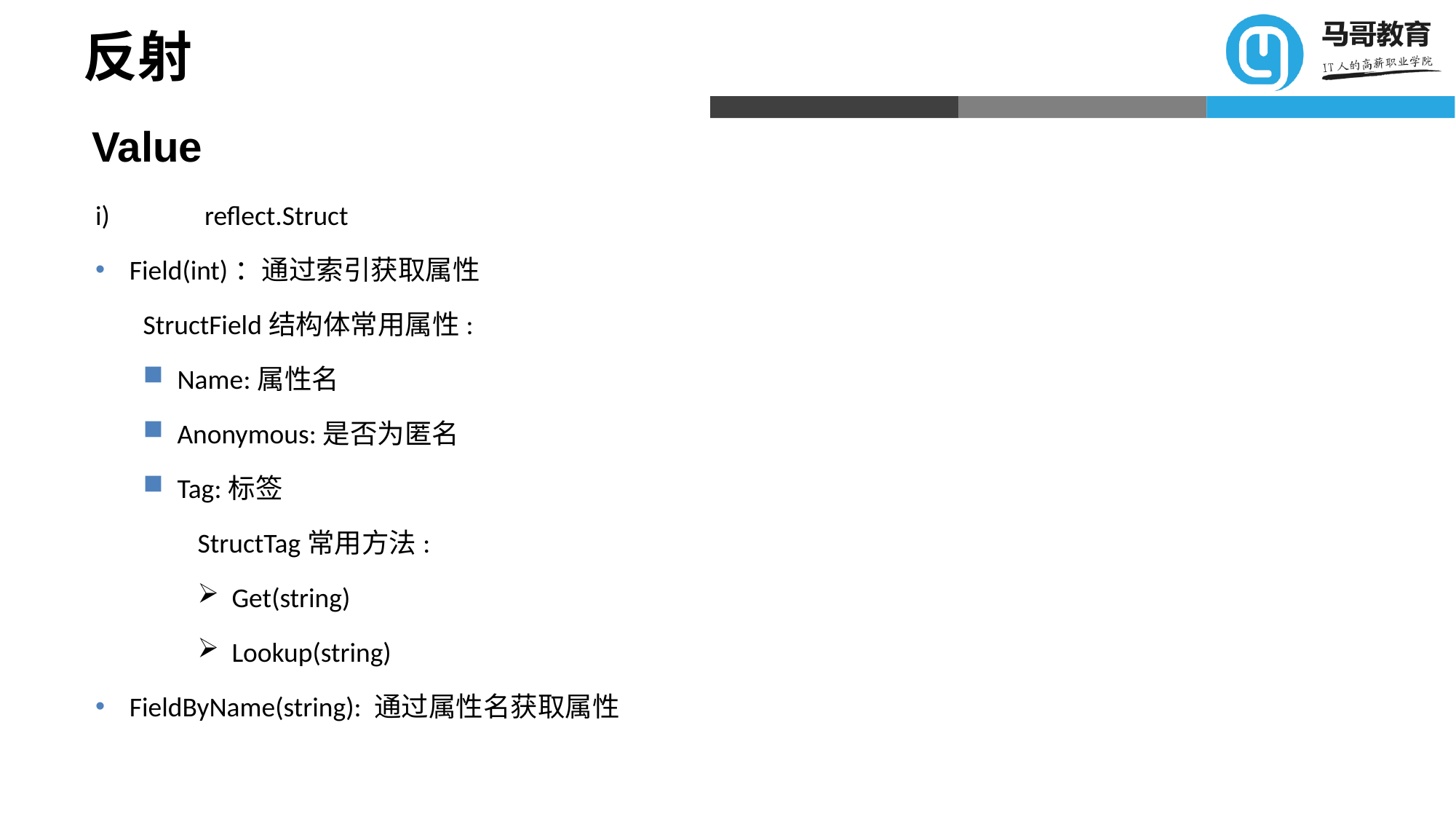

# 反射
Value
i)	reflect.Struct
Field(int)：通过索引获取属性
StructField结构体常用属性:
Name:属性名
Anonymous:是否为匿名
Tag:标签
StructTag常用方法:
Get(string)
Lookup(string)
FieldByName(string): 通过属性名获取属性